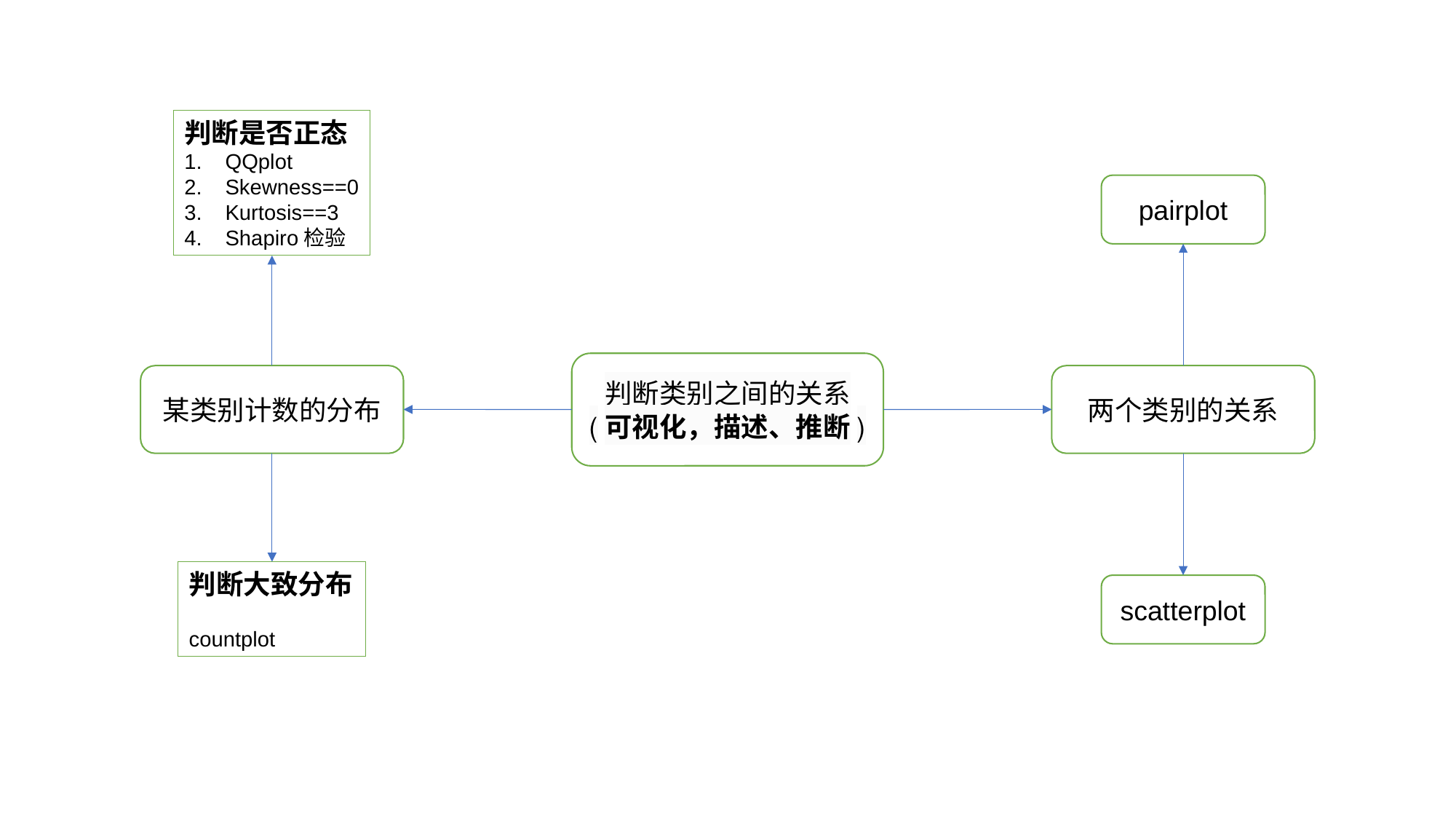

判断是否正态
QQplot
Skewness==0
Kurtosis==3
Shapiro检验
pairplot
判断类别之间的关系
(可视化，描述、推断)
某类别计数的分布
两个类别的关系
判断大致分布

countplot
scatterplot